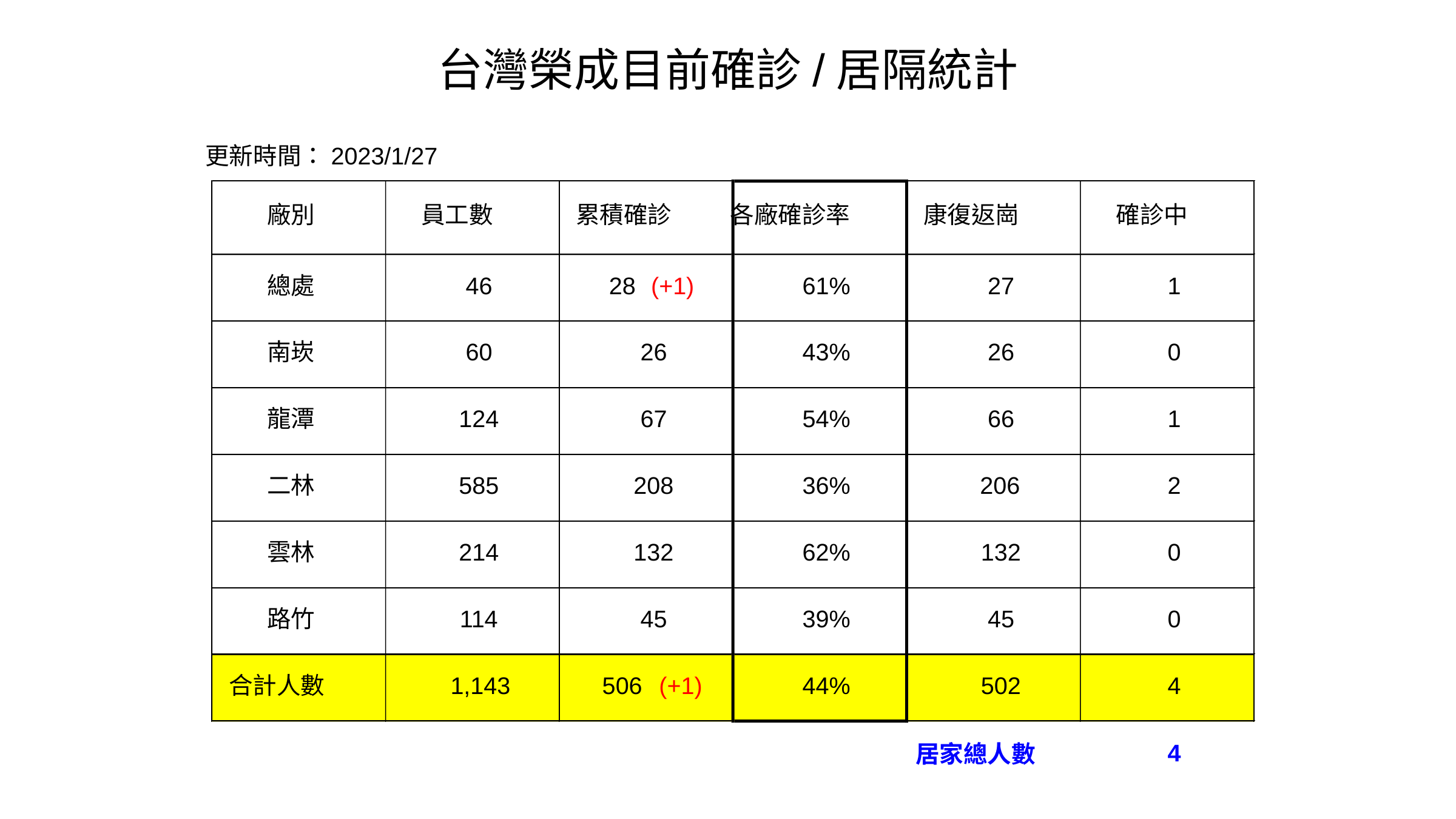

台灣榮成目前確診/居隔統計

更新時間：2023/1/27

廠別
員工數
累積確診
各廠確診率
康復返崗
確診中

總處
46
28
 (+1)
61%
27
1

南崁
60
26
43%
26
0

龍潭
124
67
54%
66
1

二林
585
208
36%
206
2

雲林
214
132
62%
132
0

路竹
114
45
39%
45
0

合計人數
1,143
506
 (+1)
44%
502
4

4
居家總人數